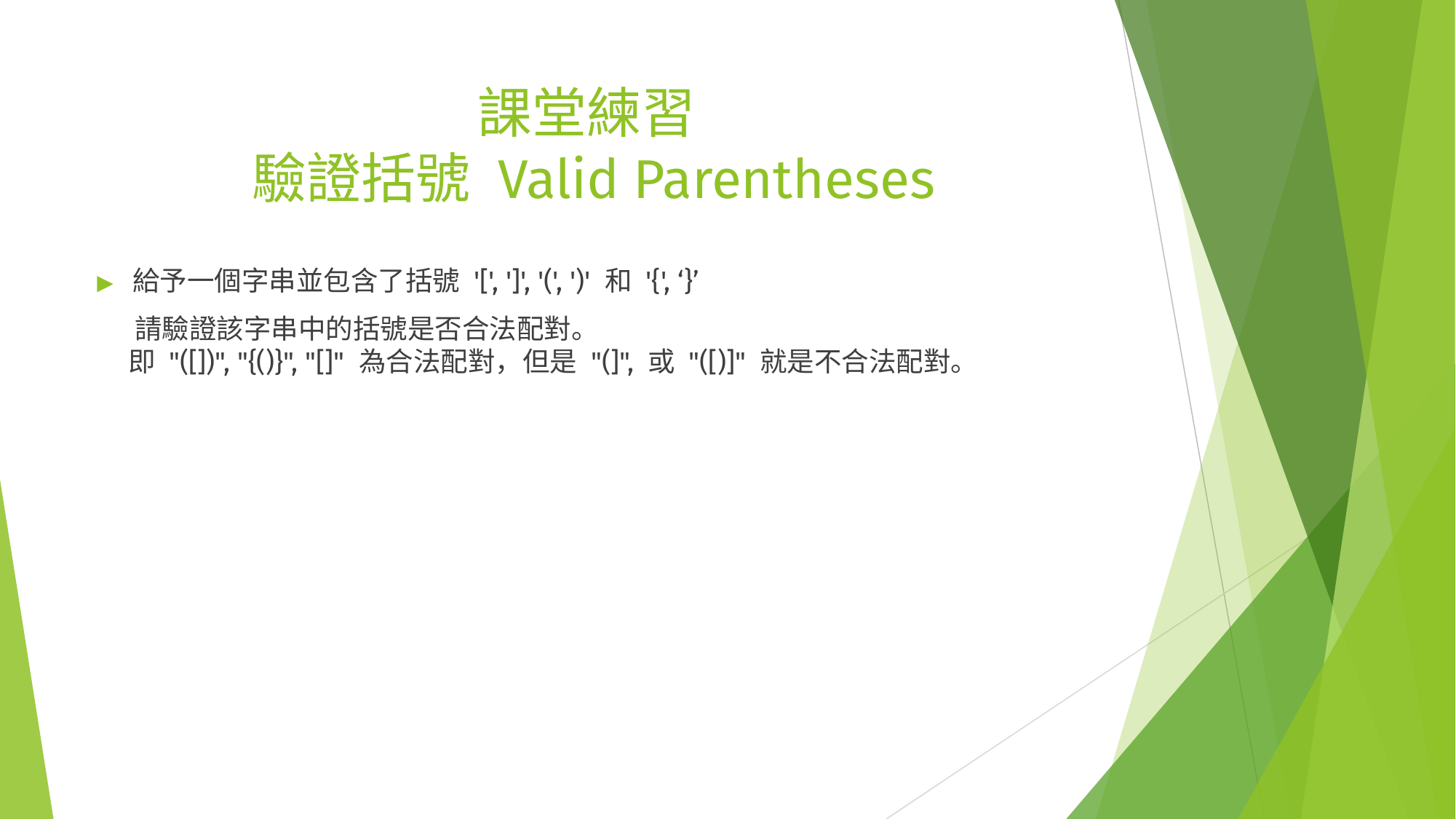

# 課堂練習 驗證括號 Valid Parentheses
給予一個字串並包含了括號 '[', ']', '(', ')' 和 '{', ‘}’
     請驗證該字串中的括號是否合法配對。
     即 "([])", "{()}", "[]" 為合法配對，但是 "(]", 或 "([)]" 就是不合法配對。